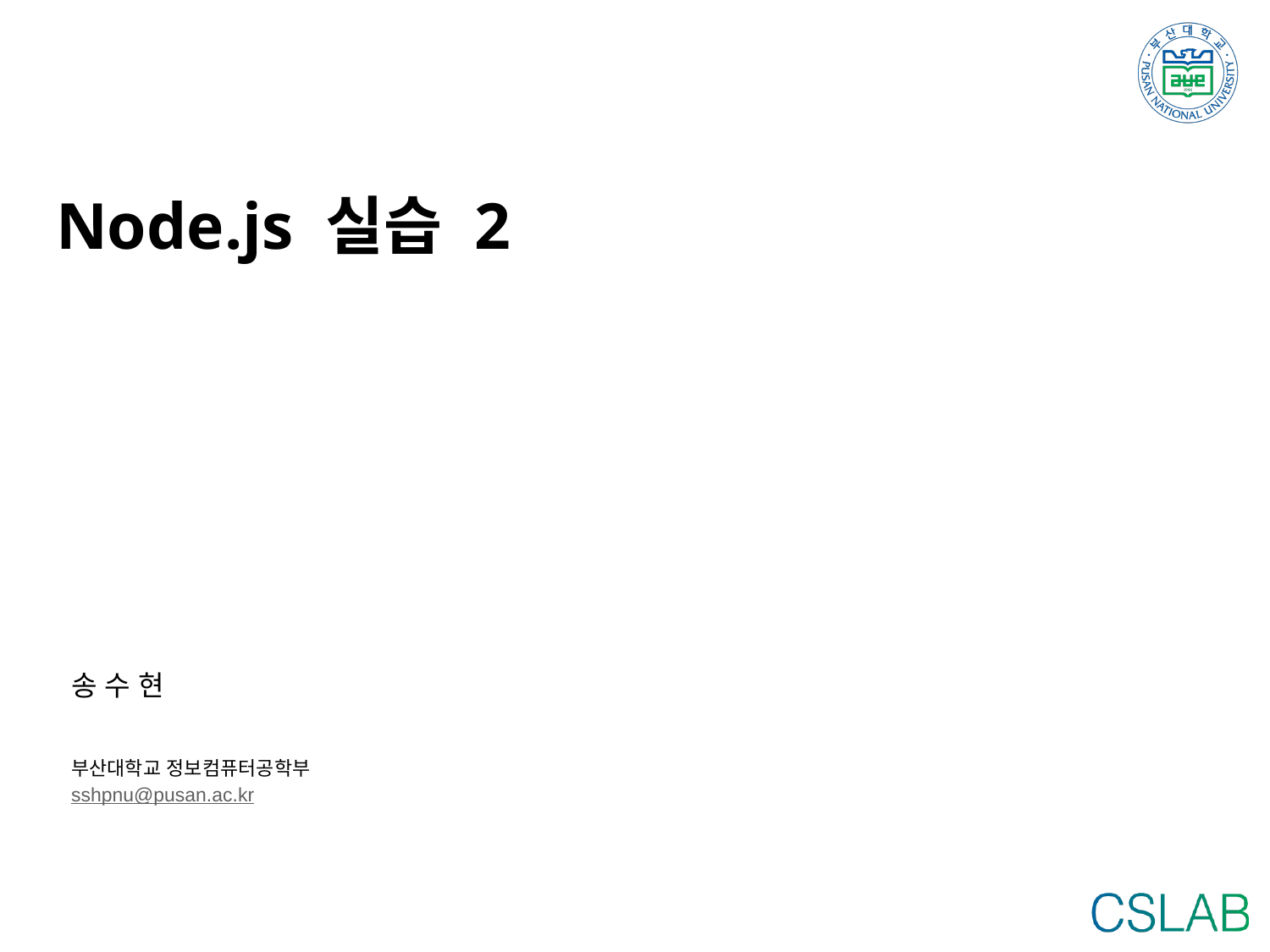

# Node.js 실습 2
송 수 현
부산대학교 정보컴퓨터공학부
sshpnu@pusan.ac.kr